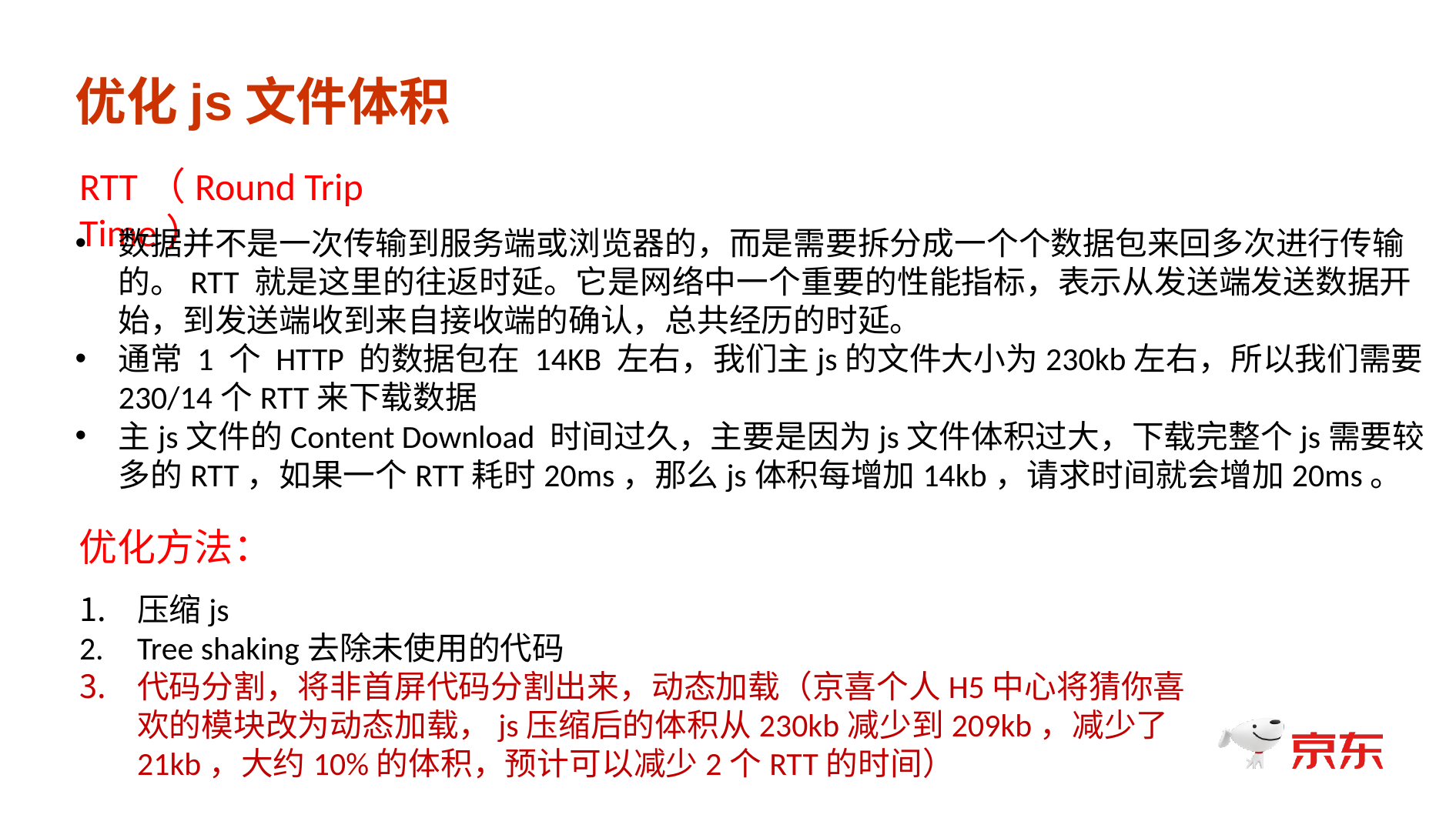

优化js文件体积
RTT（Round Trip Time）
数据并不是一次传输到服务端或浏览器的，而是需要拆分成一个个数据包来回多次进行传输的。RTT 就是这里的往返时延。它是网络中一个重要的性能指标，表示从发送端发送数据开始，到发送端收到来自接收端的确认，总共经历的时延。
通常 1 个 HTTP 的数据包在 14KB 左右，我们主js的文件大小为230kb左右，所以我们需要230/14个RTT来下载数据
主js文件的Content Download 时间过久，主要是因为js文件体积过大，下载完整个js需要较多的RTT，如果一个RTT耗时20ms，那么js体积每增加14kb，请求时间就会增加20ms。
优化方法：
压缩js
Tree shaking去除未使用的代码
代码分割，将非首屏代码分割出来，动态加载（京喜个人H5中心将猜你喜欢的模块改为动态加载，js压缩后的体积从230kb减少到209kb，减少了21kb，大约10%的体积，预计可以减少2个RTT的时间）